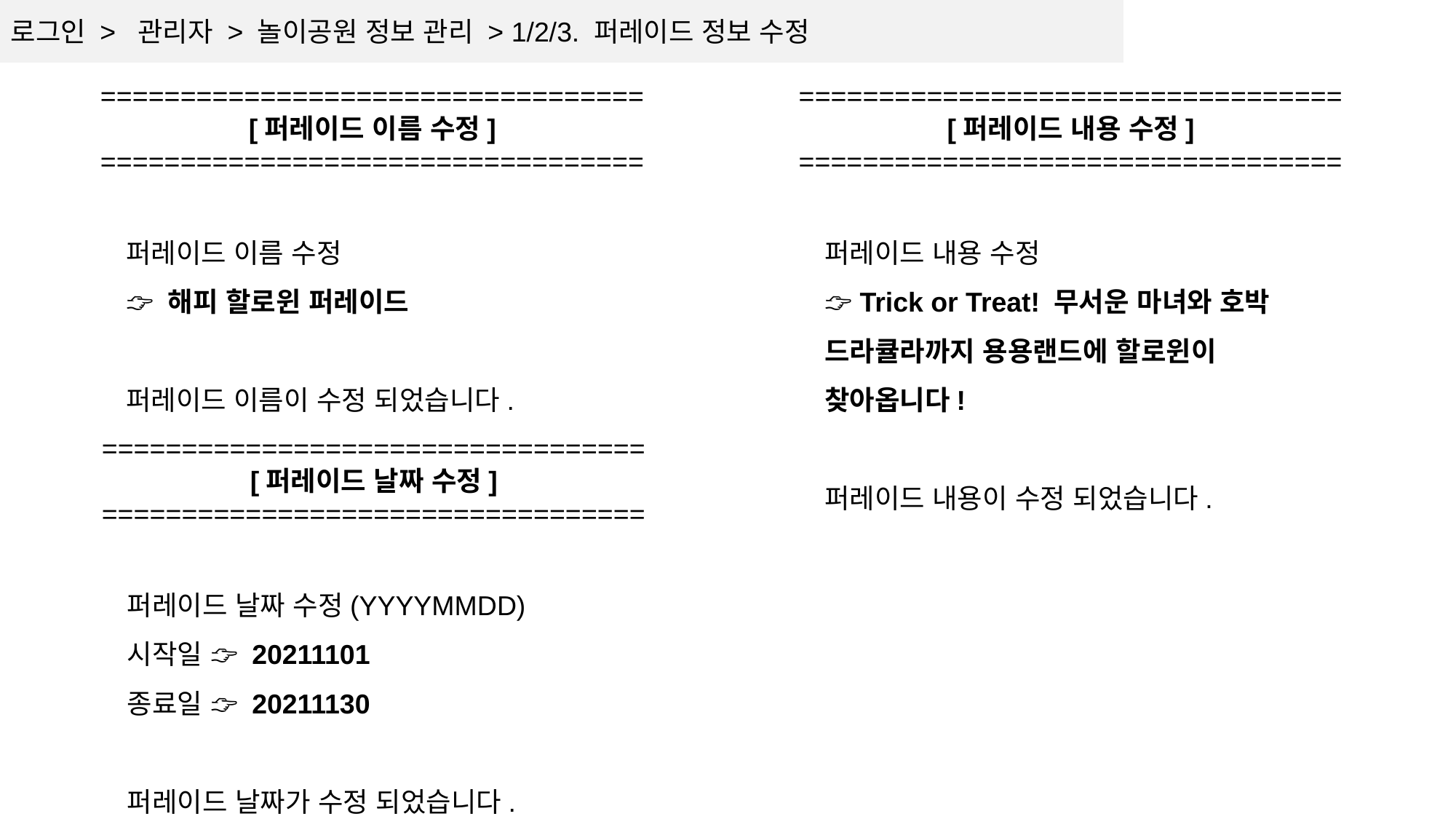

로그인 >  관리자 > 놀이공원 정보 관리 > 1/2/3. 퍼레이드 정보 수정
   ==================================
[퍼레이드 이름 수정]
==================================
   ==================================
[퍼레이드 내용 수정]
==================================
퍼레이드 이름 수정
👉 해피 할로윈 퍼레이드

퍼레이드 이름이 수정 되었습니다.
퍼레이드 내용 수정
👉 Trick or Treat! 무서운 마녀와 호박 드라큘라까지 용용랜드에 할로윈이 찾아옵니다!

퍼레이드 내용이 수정 되었습니다.
   ==================================
[퍼레이드 날짜 수정]
==================================
퍼레이드 날짜 수정(YYYYMMDD)
시작일 👉 20211101
종료일 👉 20211130

퍼레이드 날짜가 수정 되었습니다.